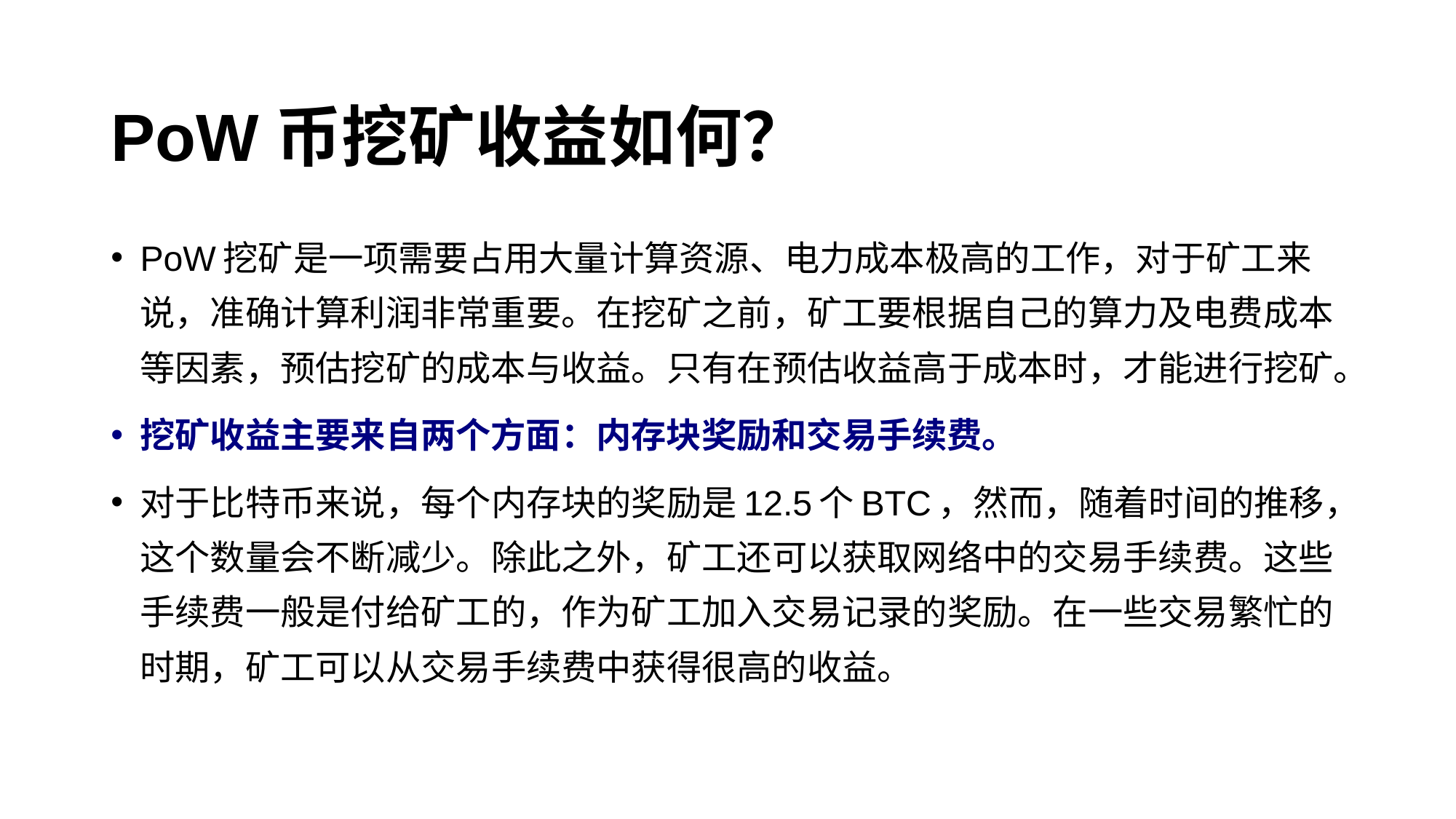

# PoW币挖矿收益如何？
PoW挖矿是一项需要占用大量计算资源、电力成本极高的工作，对于矿工来说，准确计算利润非常重要。在挖矿之前，矿工要根据自己的算力及电费成本等因素，预估挖矿的成本与收益。只有在预估收益高于成本时，才能进行挖矿。
挖矿收益主要来自两个方面：内存块奖励和交易手续费。
对于比特币来说，每个内存块的奖励是12.5个BTC，然而，随着时间的推移，这个数量会不断减少。除此之外，矿工还可以获取网络中的交易手续费。这些手续费一般是付给矿工的，作为矿工加入交易记录的奖励。在一些交易繁忙的时期，矿工可以从交易手续费中获得很高的收益。